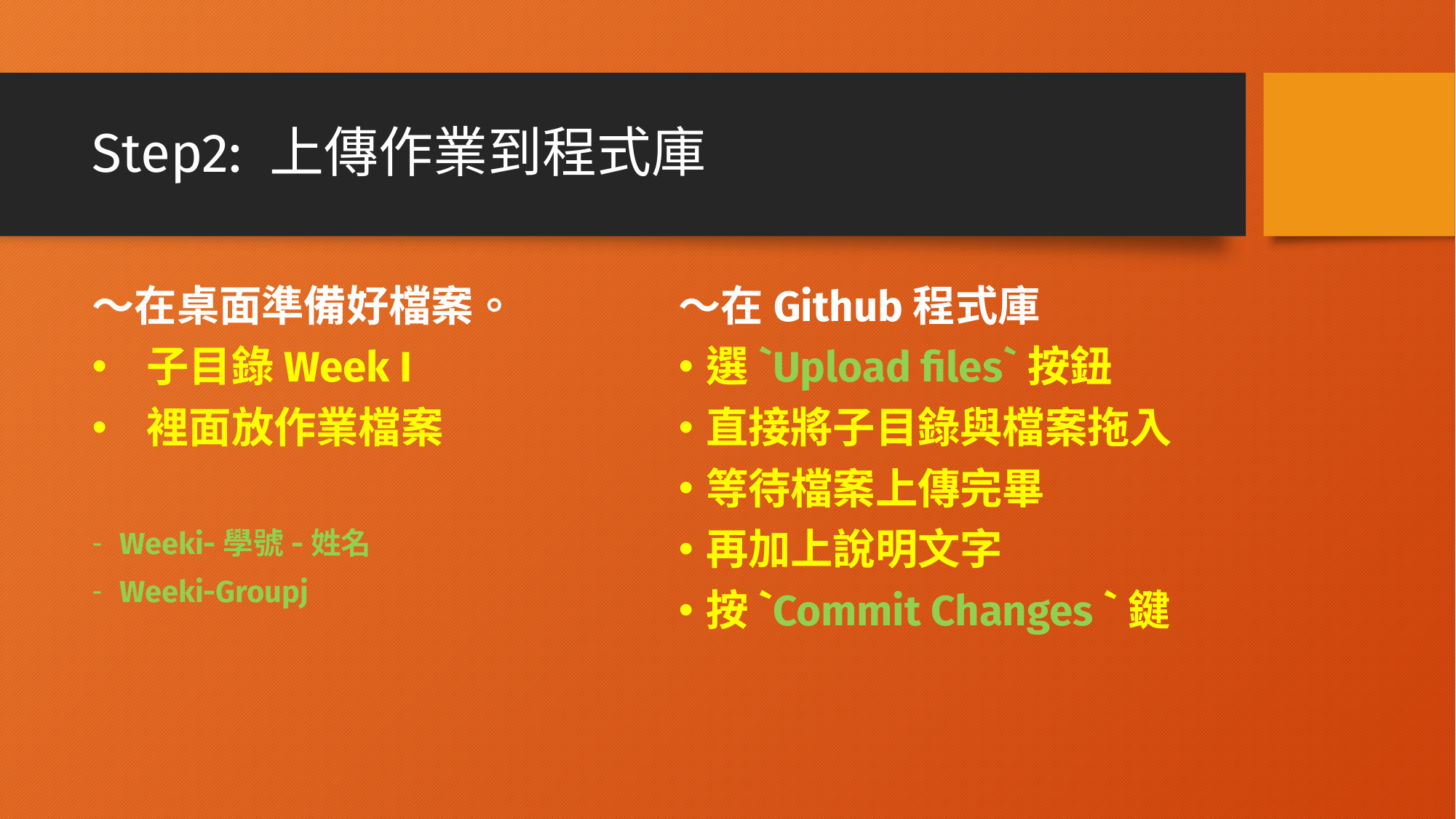

# Step2: 上傳作業到程式庫
～在桌面準備好檔案。
子目錄Week I
裡面放作業檔案

Weeki-學號-姓名
Weeki-Groupj
～在Github程式庫
選`Upload files`按鈕
直接將子目錄與檔案拖入
等待檔案上傳完畢
再加上說明文字
按`Commit Changes `鍵